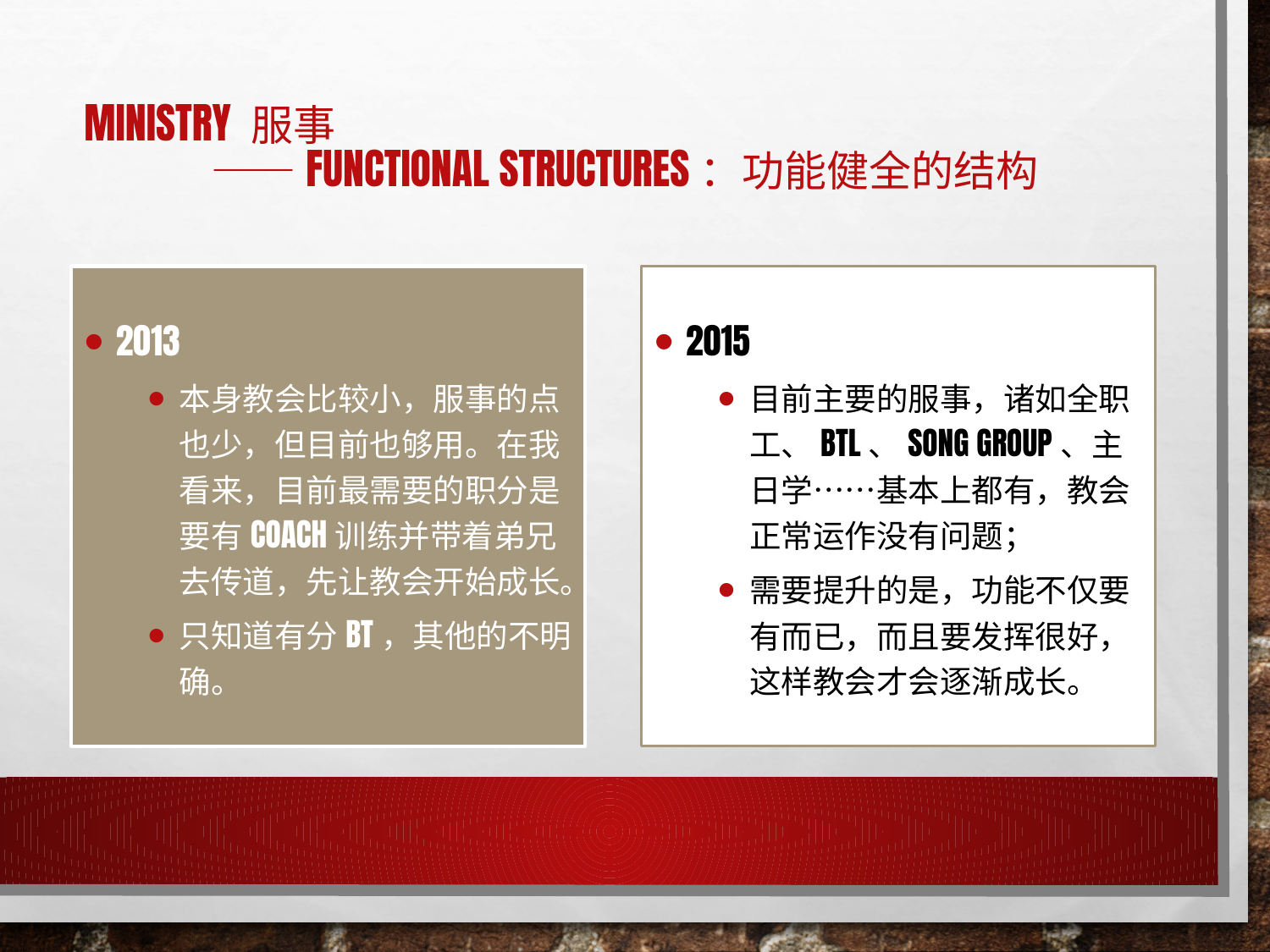

# Ministry 服事 ——Functional Structures：功能健全的结构
2013
本身教会比较小，服事的点也少，但目前也够用。在我看来，目前最需要的职分是要有coach训练并带着弟兄去传道，先让教会开始成长。
只知道有分BT，其他的不明确。
2015
目前主要的服事，诸如全职工、BTL、Song Group、主日学……基本上都有，教会正常运作没有问题；
需要提升的是，功能不仅要有而已，而且要发挥很好，这样教会才会逐渐成长。